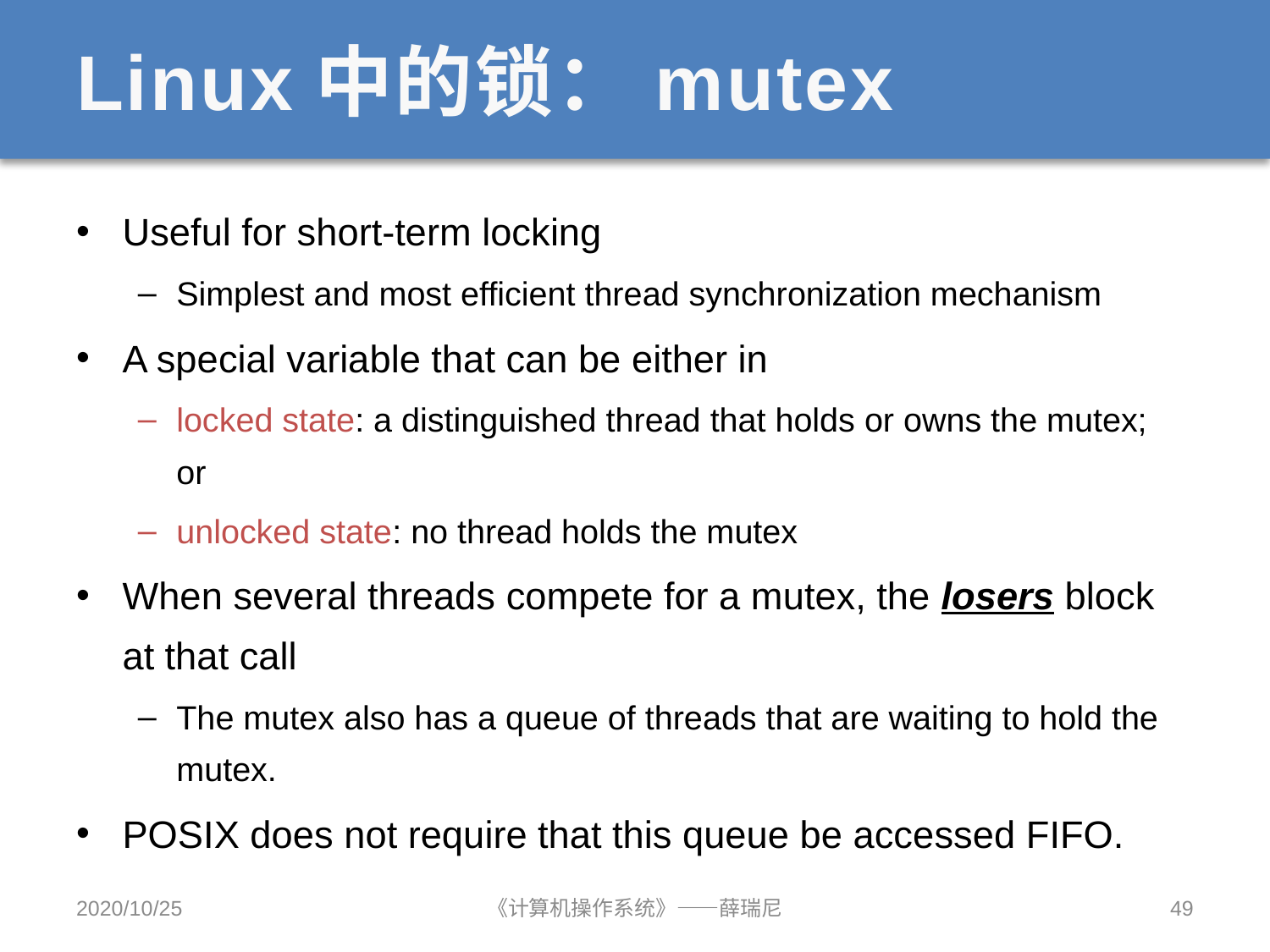

# Linux中的锁：mutex
Useful for short-term locking
Simplest and most efficient thread synchronization mechanism
A special variable that can be either in
locked state: a distinguished thread that holds or owns the mutex;  or
unlocked state: no thread holds the mutex
When several threads compete for a mutex, the losers block at that call
The mutex also has a queue of threads that are waiting to hold the mutex.
POSIX does not require that this queue be accessed FIFO.
2020/10/25
《计算机操作系统》——薛瑞尼
49